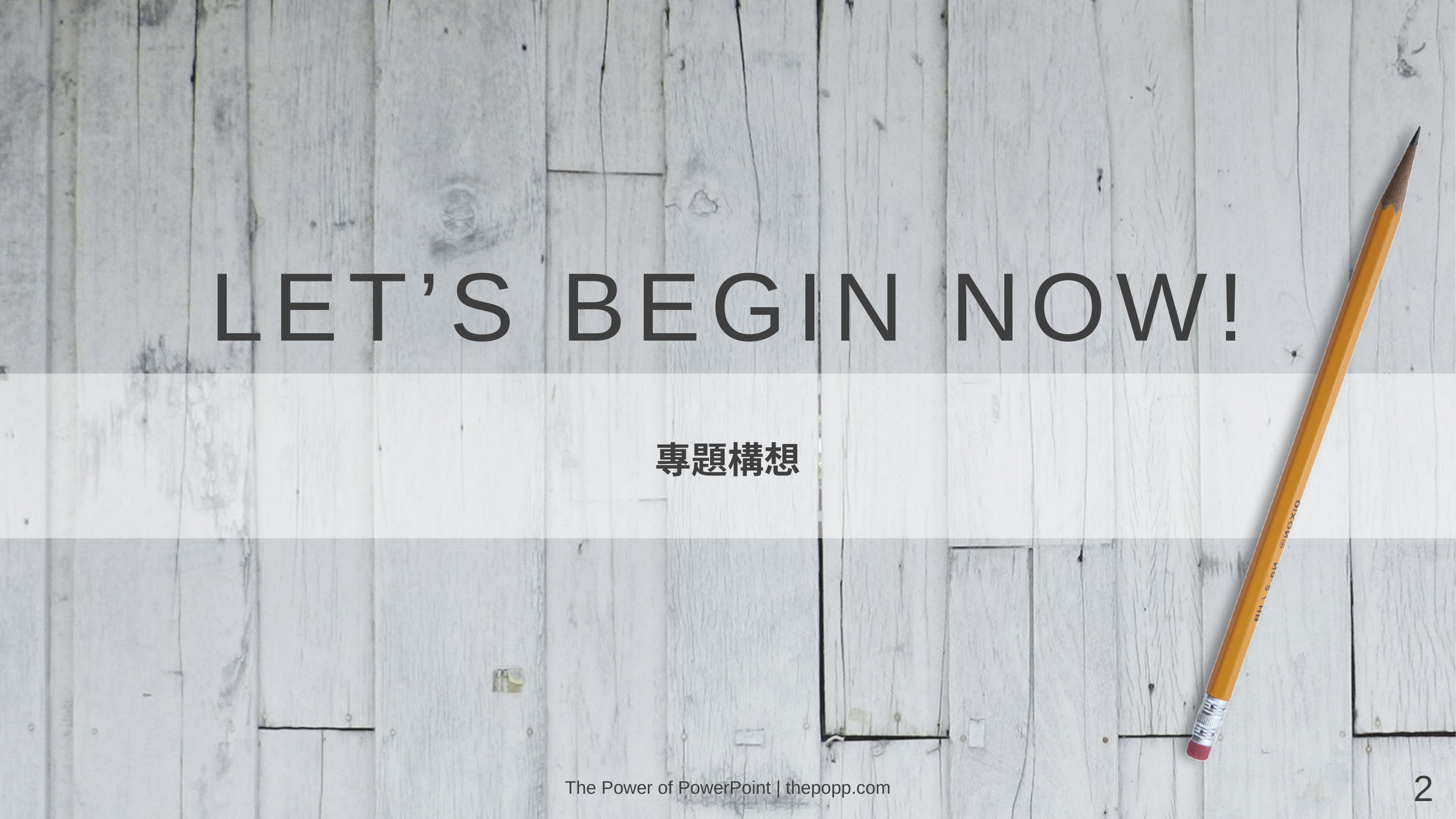

# LET’S BEGIN NOW!
專題構想
The Power of PowerPoint | thepopp.com
2